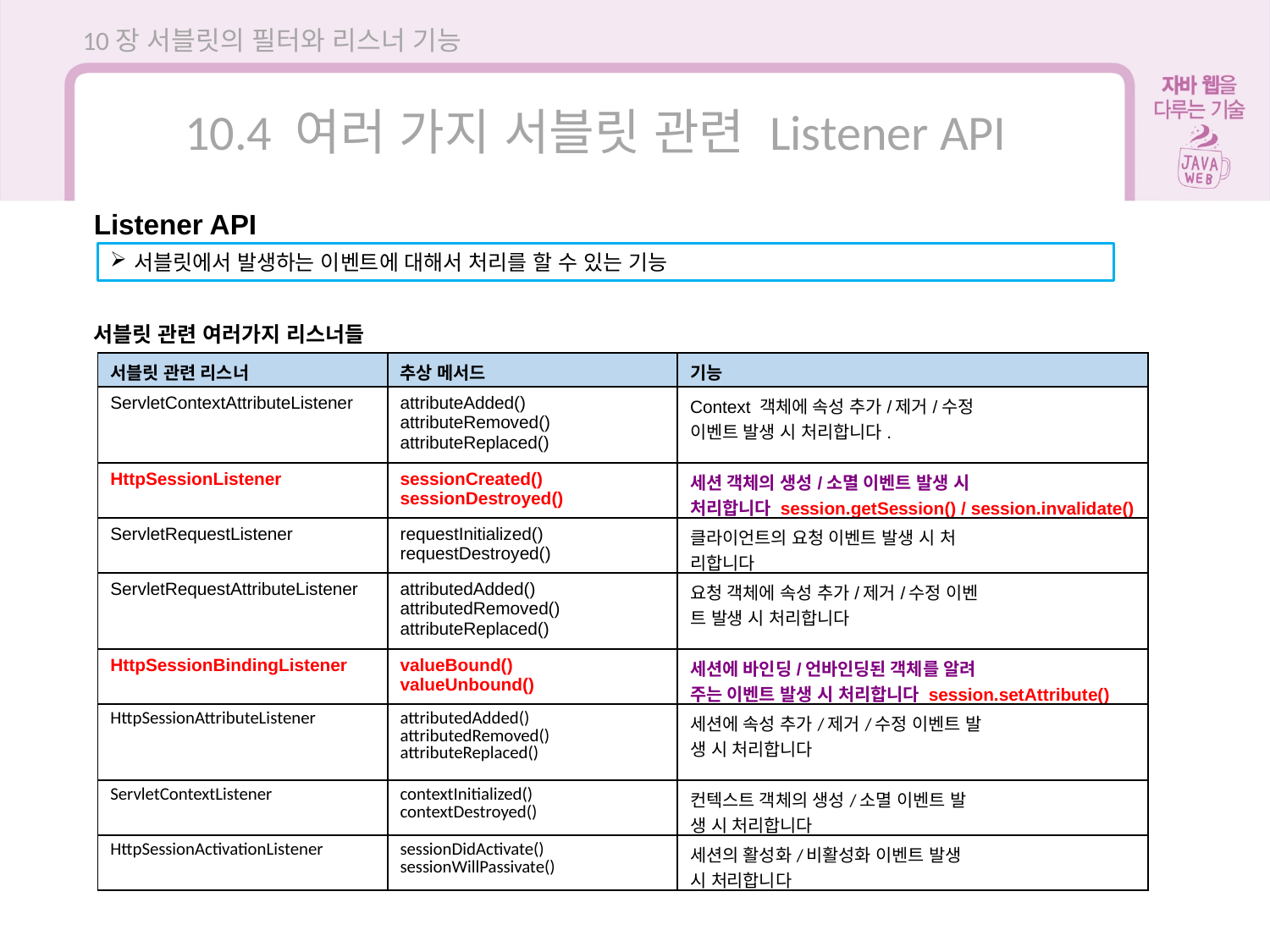

10장 서블릿의 필터와 리스너 기능
10.4 여러 가지 서블릿 관련 Listener API
Listener API
서블릿에서 발생하는 이벤트에 대해서 처리를 할 수 있는 기능
서블릿 관련 여러가지 리스너들
| 서블릿 관련 리스너 | 추상 메서드 | 기능 |
| --- | --- | --- |
| ServletContextAttributeListener | attributeAdded() attributeRemoved() attributeReplaced() | Context 객체에 속성 추가/제거/수정 이벤트 발생 시 처리합니다. |
| HttpSessionListener | sessionCreated() sessionDestroyed() | 세션 객체의 생성/소멸 이벤트 발생 시 처리합니다 session.getSession() / session.invalidate() |
| ServletRequestListener | requestInitialized() requestDestroyed() | 클라이언트의 요청 이벤트 발생 시 처 리합니다 |
| ServletRequestAttributeListener | attributedAdded() attributedRemoved() attributeReplaced() | 요청 객체에 속성 추가/제거/수정 이벤 트 발생 시 처리합니다 |
| HttpSessionBindingListener | valueBound() valueUnbound() | 세션에 바인딩/언바인딩된 객체를 알려 주는 이벤트 발생 시 처리합니다 session.setAttribute() |
| HttpSessionAttributeListener | attributedAdded() attributedRemoved() attributeReplaced() | 세션에 속성 추가/제거/수정 이벤트 발 생 시 처리합니다 |
| ServletContextListener | contextInitialized() contextDestroyed() | 컨텍스트 객체의 생성/소멸 이벤트 발 생 시 처리합니다 |
| HttpSessionActivationListener | sessionDidActivate() sessionWillPassivate() | 세션의 활성화/비활성화 이벤트 발생 시 처리합니다 |